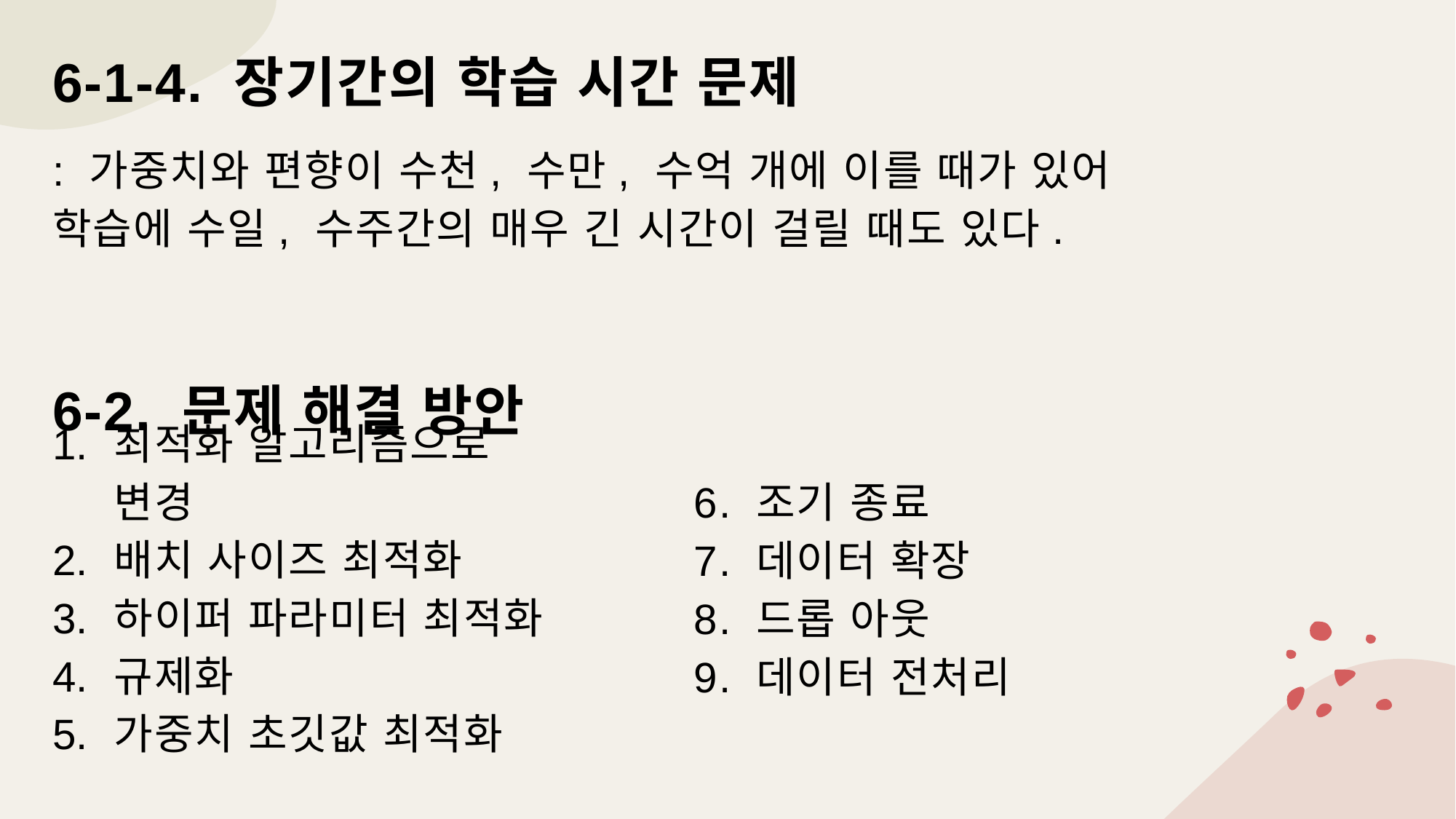

# 6-1-4. 장기간의 학습 시간 문제
: 가중치와 편향이 수천, 수만, 수억 개에 이를 때가 있어
학습에 수일, 수주간의 매우 긴 시간이 걸릴 때도 있다.

6-2. 문제 해결 방안
6. 조기 종료
7. 데이터 확장
8. 드롭 아웃
9. 데이터 전처리
최적화 알고리즘으로 변경
배치 사이즈 최적화
하이퍼 파라미터 최적화
규제화
가중치 초깃값 최적화